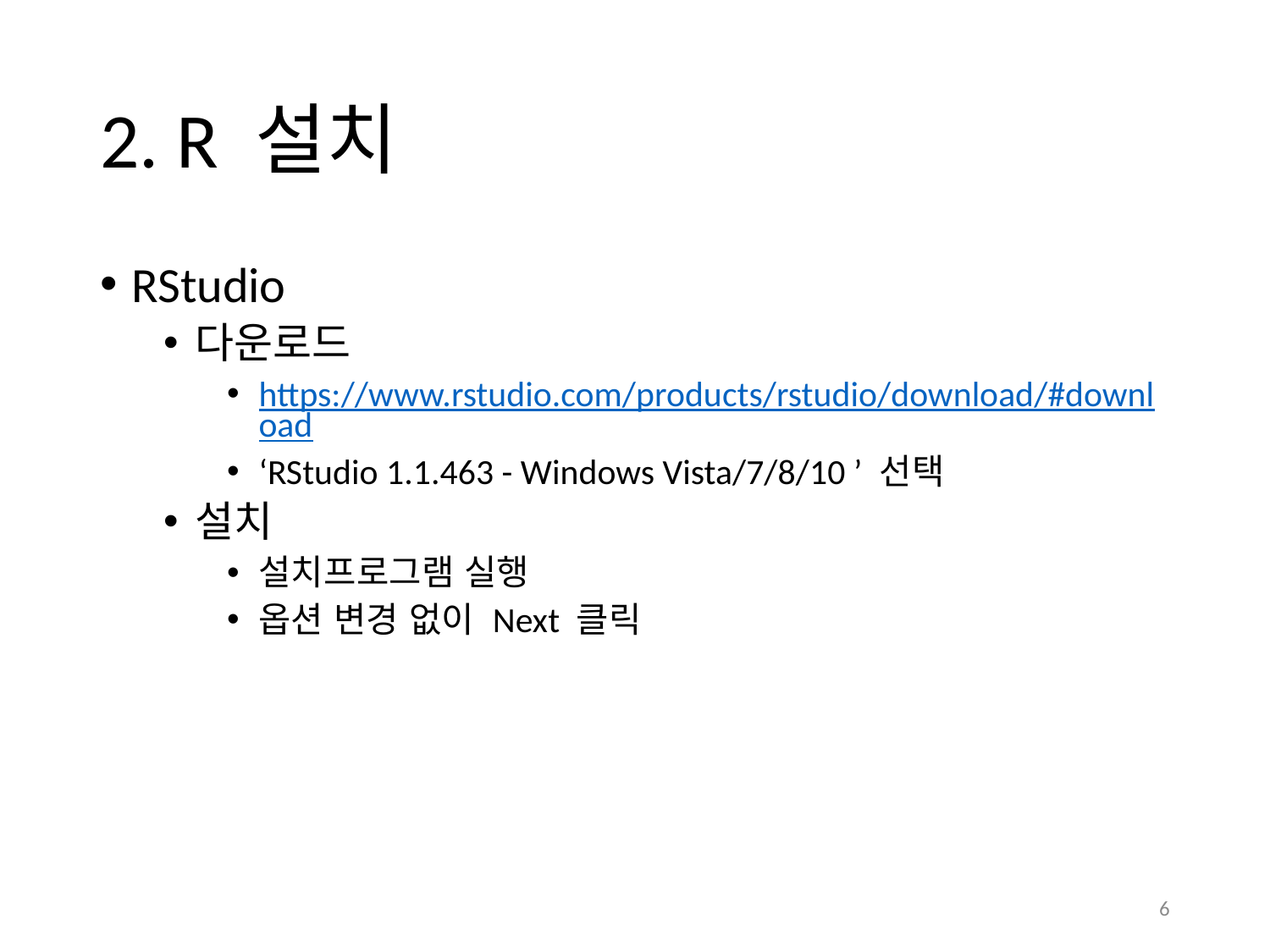

# 2. R 설치
RStudio
다운로드
https://www.rstudio.com/products/rstudio/download/#download
‘RStudio 1.1.463 - Windows Vista/7/8/10 ’ 선택
설치
설치프로그램 실행
옵션 변경 없이 Next 클릭

6